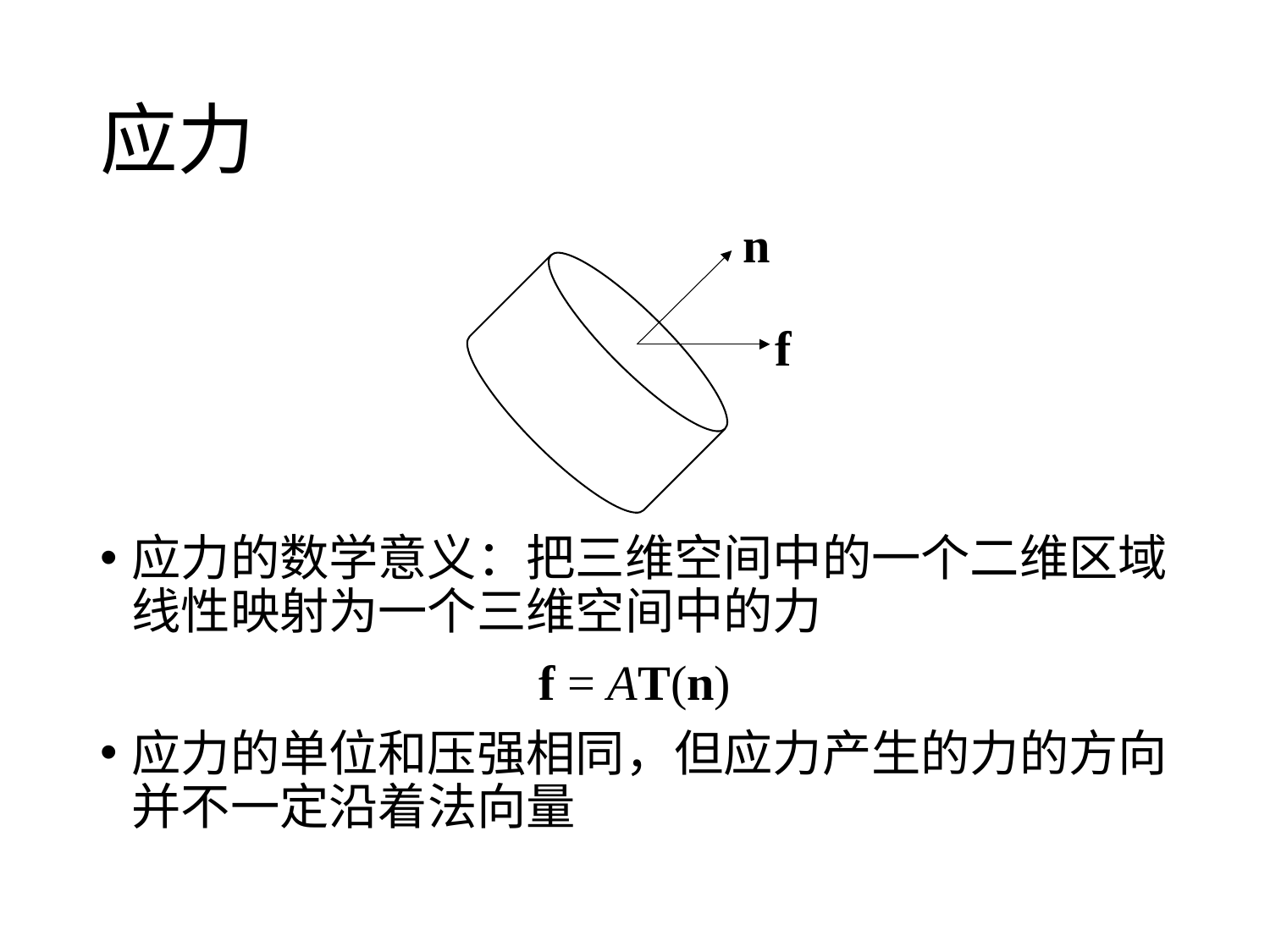

# 应力
n

f
应力的数学意义：把三维空间中的一个二维区域线性映射为一个三维空间中的力
f = AT(n)
应力的单位和压强相同，但应力产生的力的方向并不一定沿着法向量